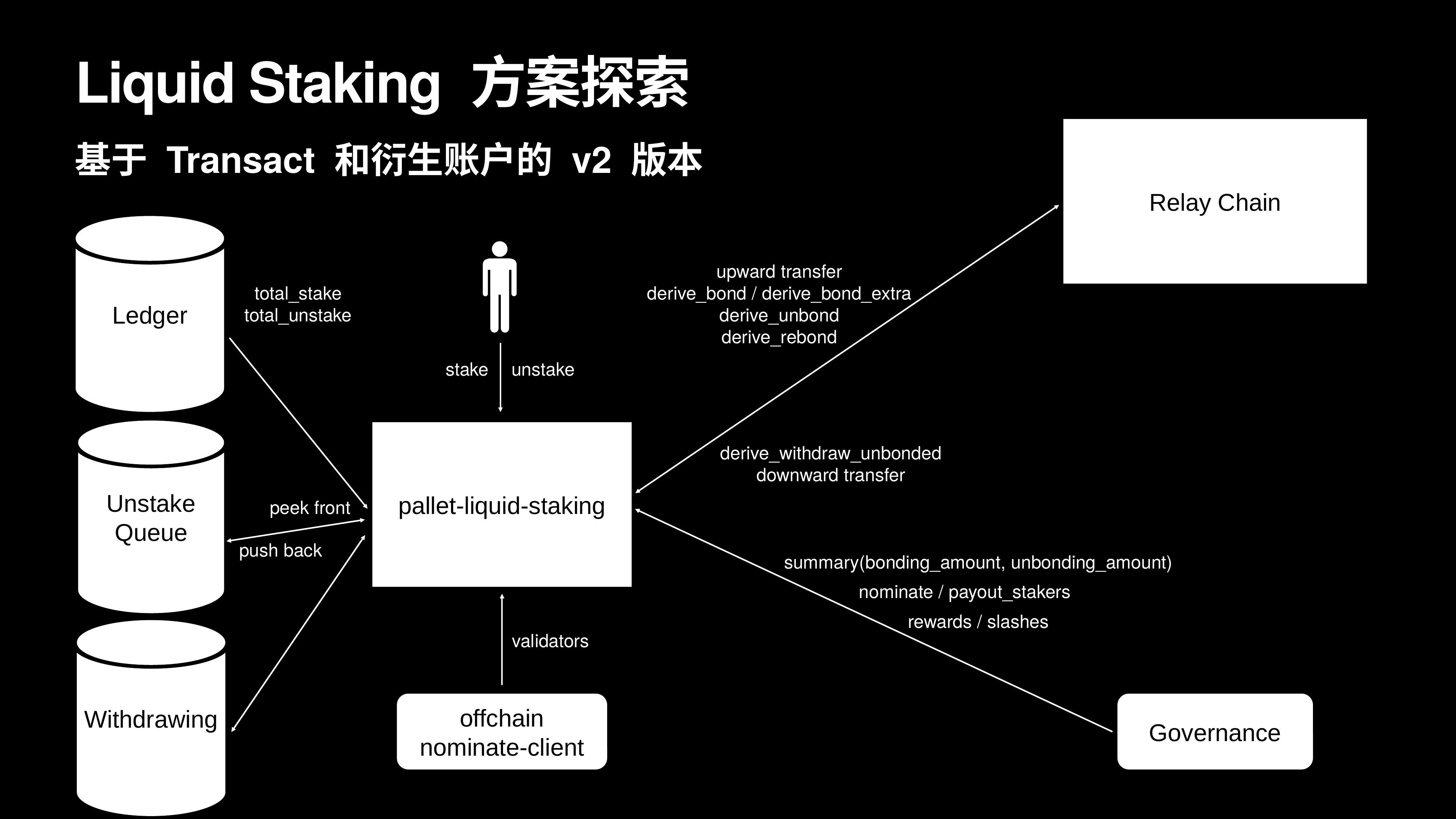

# Liquid Staking 方案探索

Relay Chain
基于 Transact 和衍生账户的 v2 版本

Ledger

upward transfer
derive_bond / derive_bond_extra
derive_unbond
derive_rebond
total_stake
total_unstake

stake
unstake

Unstake
Queue

pallet-liquid-staking
derive_withdraw_unbonded
downward transfer
peek front

push back
summary(bonding_amount, unbonding_amount)
nominate / payout_stakers

rewards / slashes

Withdrawing
validators

offchain nominate-client

Governance